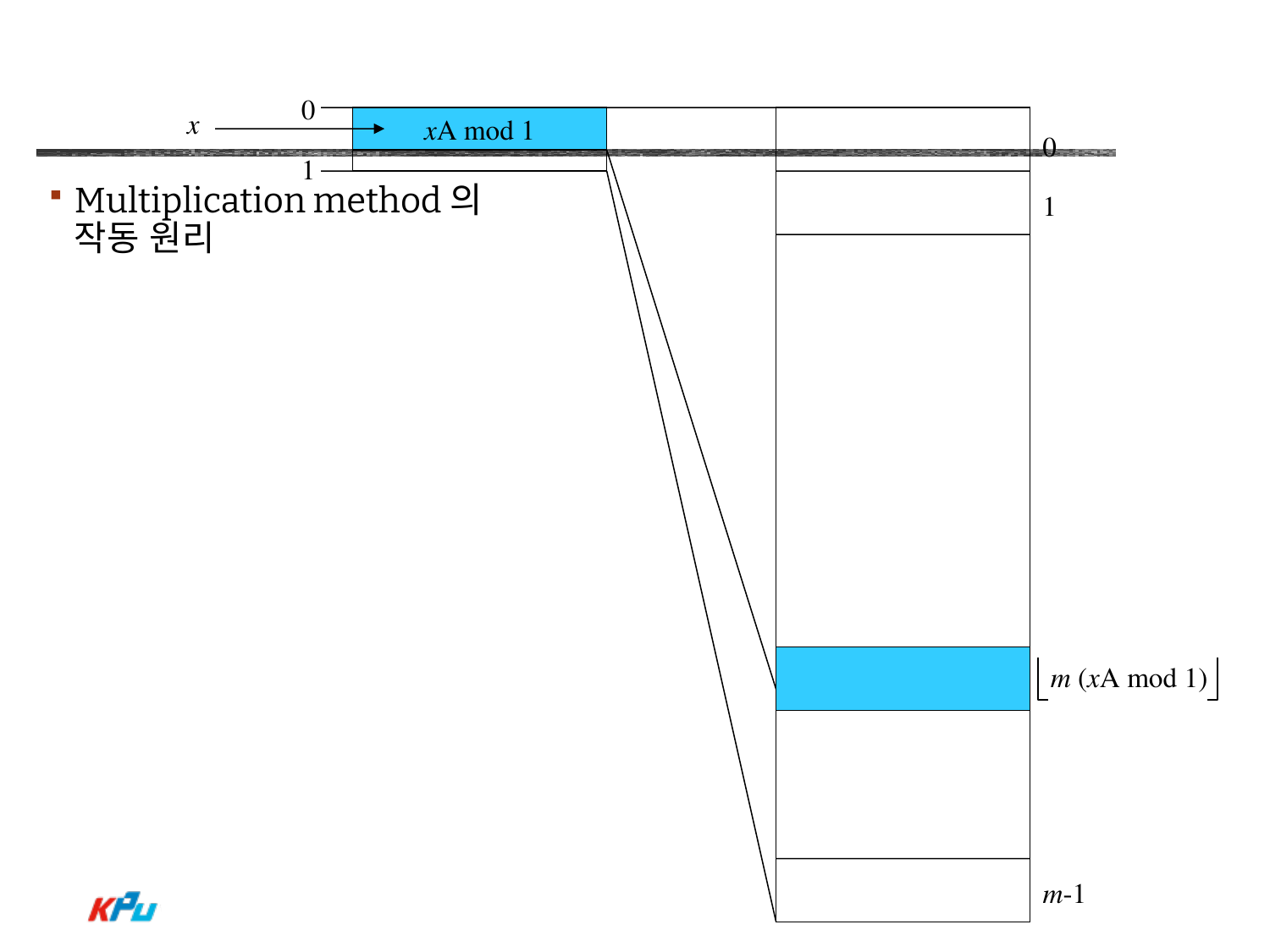

#
0
x

xA mod 1

0

1

Multiplication method의
작동 원리
1

m (xA mod 1)

m-1